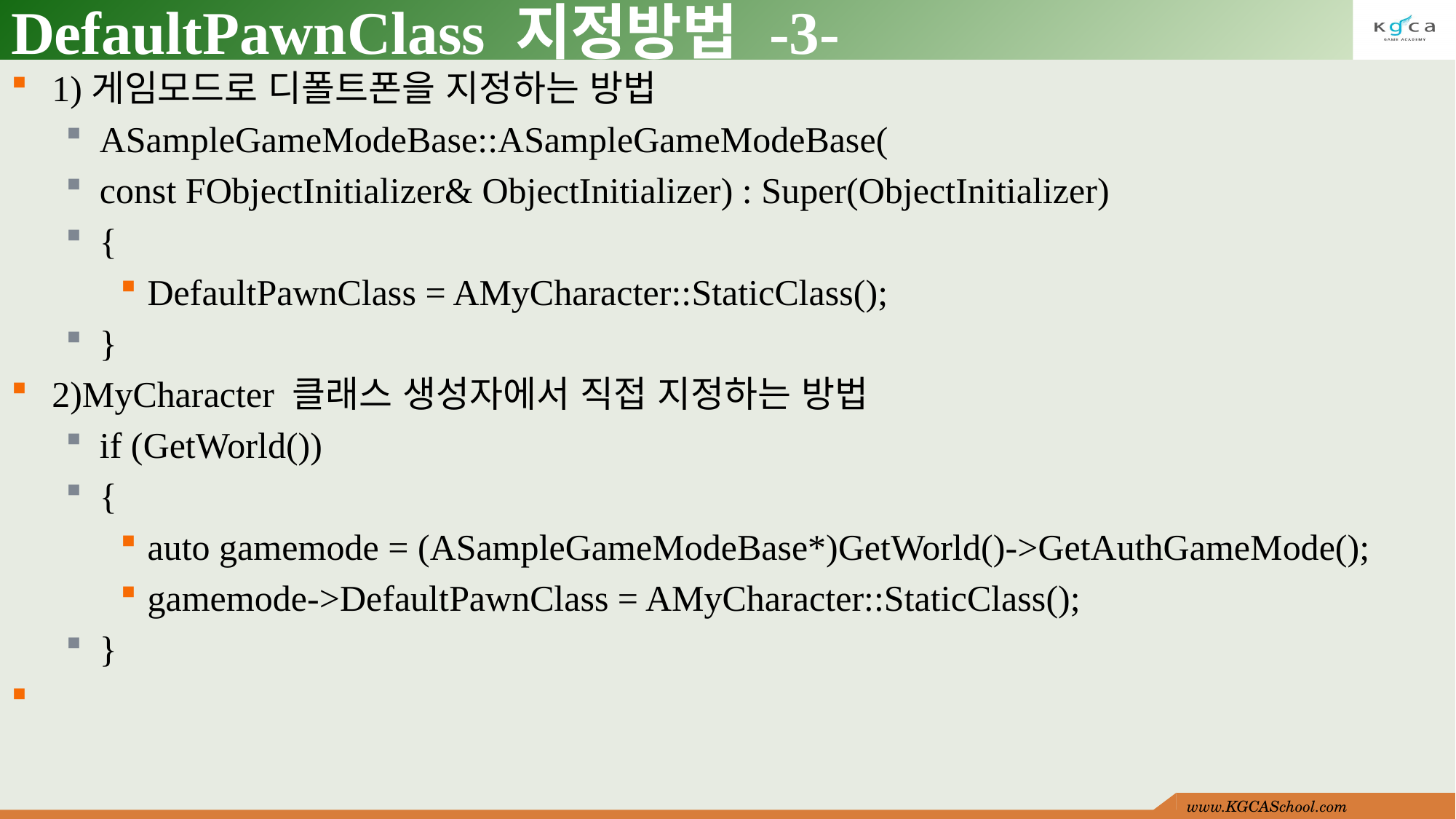

# DefaultPawnClass 지정방법 -3-
1)게임모드로 디폴트폰을 지정하는 방법
ASampleGameModeBase::ASampleGameModeBase(
const FObjectInitializer& ObjectInitializer) : Super(ObjectInitializer)
{
DefaultPawnClass = AMyCharacter::StaticClass();
}
2)MyCharacter 클래스 생성자에서 직접 지정하는 방법
if (GetWorld())
{
auto gamemode = (ASampleGameModeBase*)GetWorld()->GetAuthGameMode();
gamemode->DefaultPawnClass = AMyCharacter::StaticClass();
}